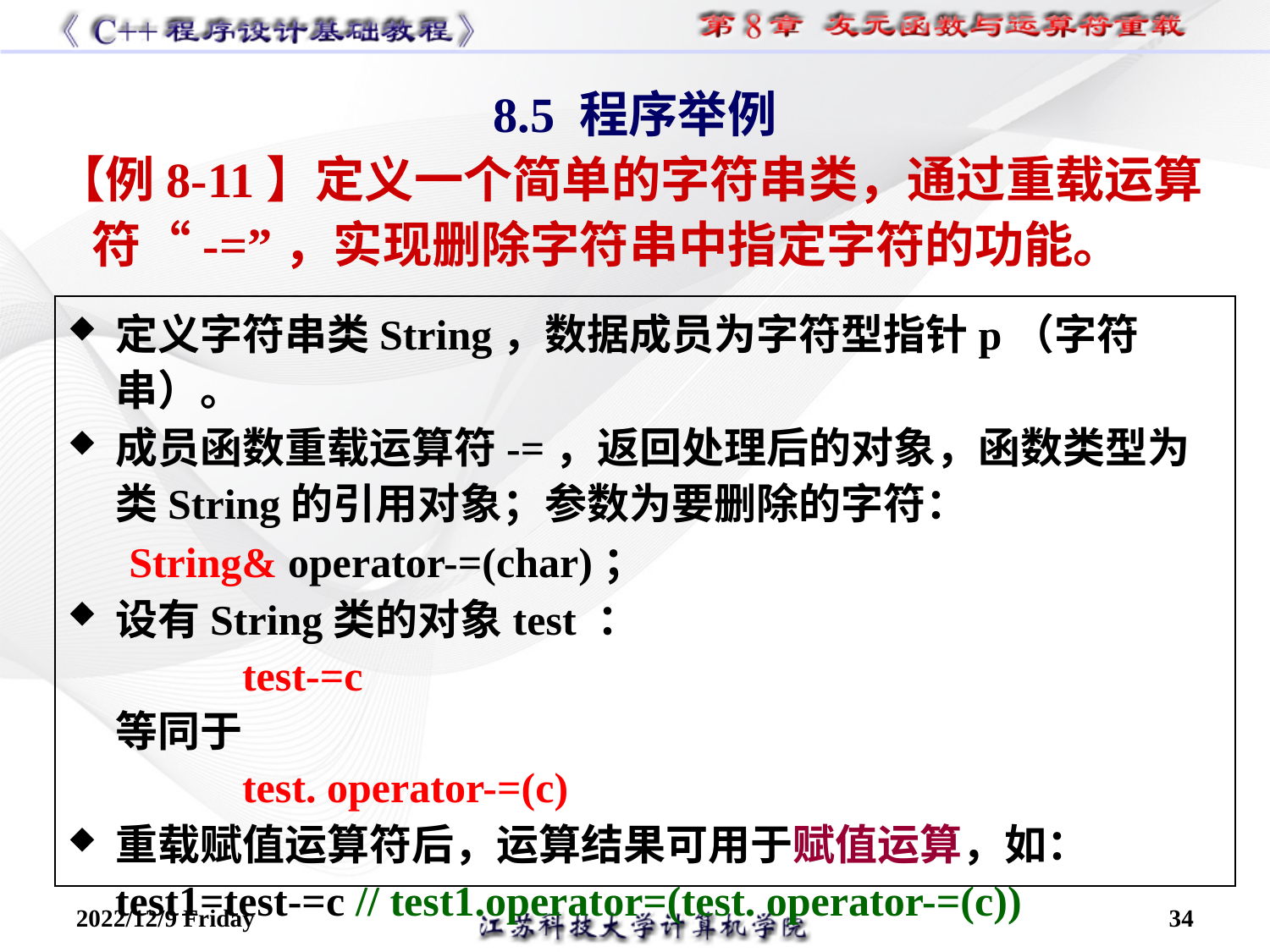

8.5 程序举例
【例8-11】定义一个简单的字符串类，通过重载运算符“-=”，实现删除字符串中指定字符的功能。
定义字符串类String，数据成员为字符型指针p（字符串）。
成员函数重载运算符-=，返回处理后的对象，函数类型为类String的引用对象；参数为要删除的字符：
String& operator-=(char)；
设有String类的对象test ：
	test-=c
等同于
	test. operator-=(c)
重载赋值运算符后，运算结果可用于赋值运算，如：
test1=test-=c // test1.operator=(test. operator-=(c))